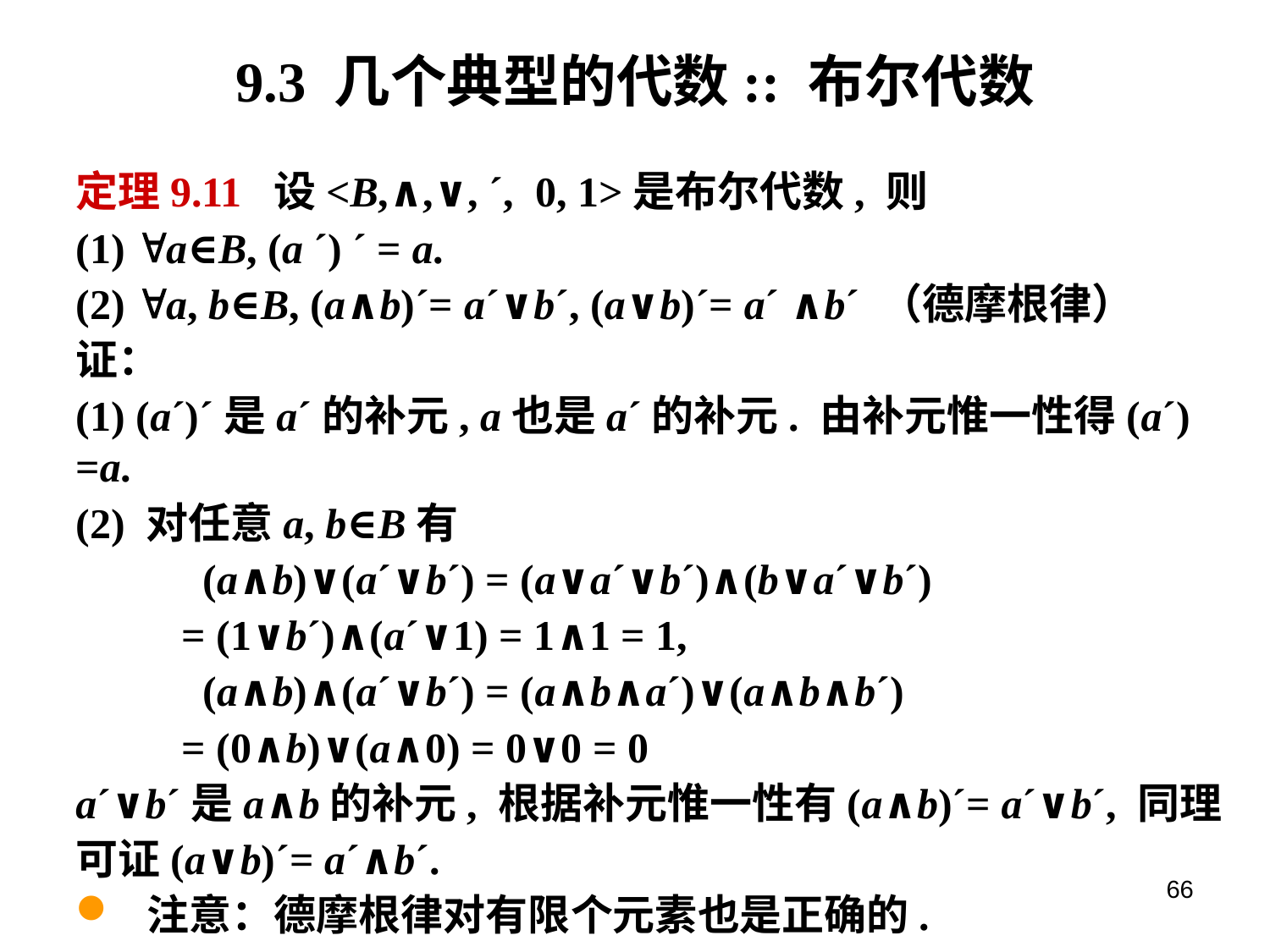

# 9.3 几个典型的代数:: 布尔代数
定理9.11  设<B,∧,∨, ´,  0, 1>是布尔代数, 则
(1) ∀a∈B, (a ´) ´ = a.
(2) ∀a, b∈B, (a∧b)´= a´∨b´, (a∨b)´= a´ ∧b´ （德摩根律）
证：
(1) (a´)´是a´的补元, a也是a´的补元. 由补元惟一性得(a´)  =a.
(2) 对任意a, b∈B有
	(a∧b)∨(a´∨b´) = (a∨a´∨b´)∧(b∨a´∨b´)
          = (1∨b´)∧(a´∨1) = 1∧1 = 1,
	(a∧b)∧(a´∨b´) = (a∧b∧a´)∨(a∧b∧b´)
          = (0∧b)∨(a∧0) = 0∨0 = 0
a´∨b´是a∧b的补元, 根据补元惟一性有(a∧b)´= a´∨b´, 同理
可证(a∨b)´= a´∧b´.
  注意：德摩根律对有限个元素也是正确的.
66